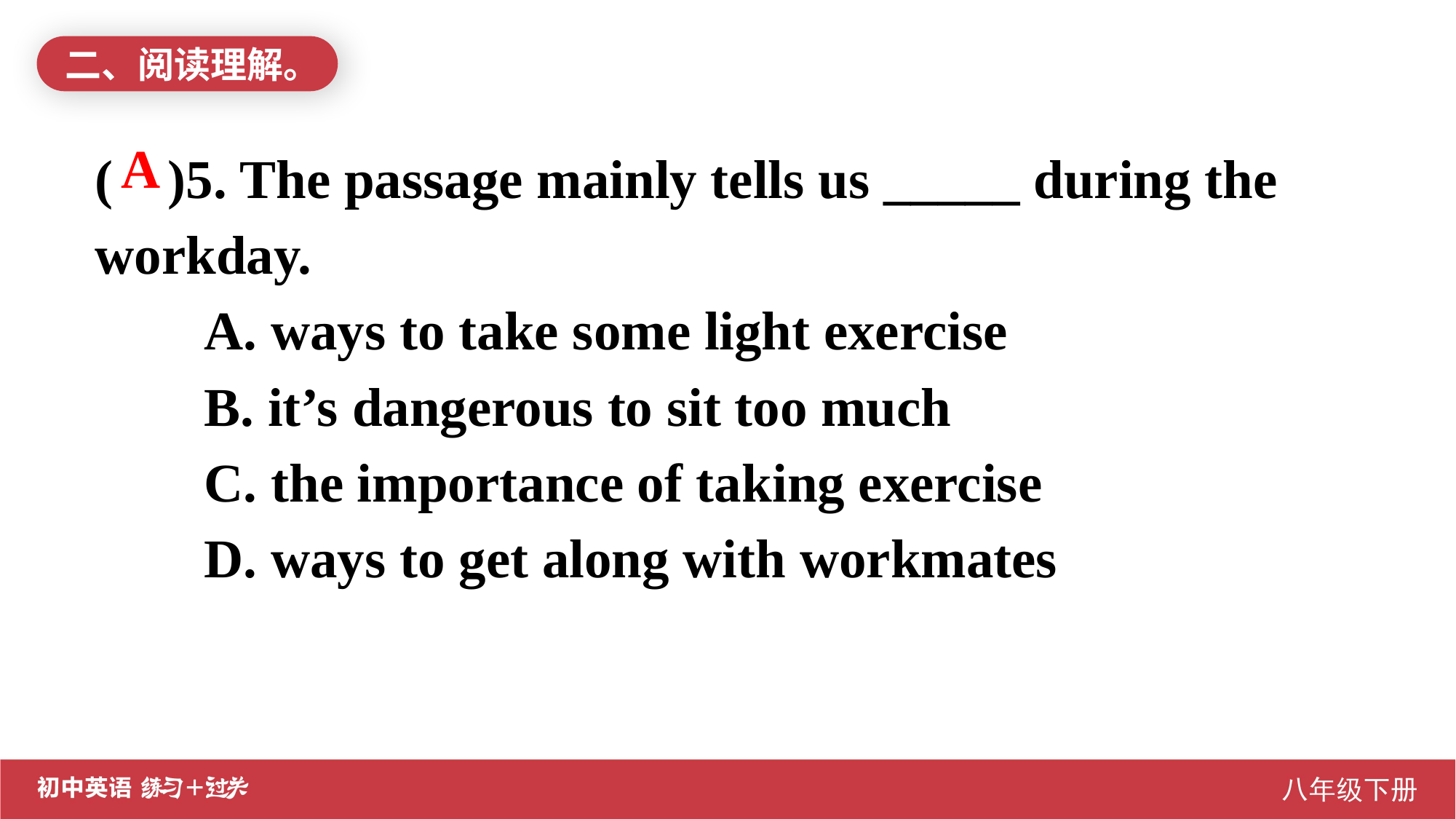

二、阅读理解。
(    )5. The passage mainly tells us _____ during the workday.
A. ways to take some light exercise
B. it’s dangerous to sit too much
C. the importance of taking exercise
D. ways to get along with workmates
A